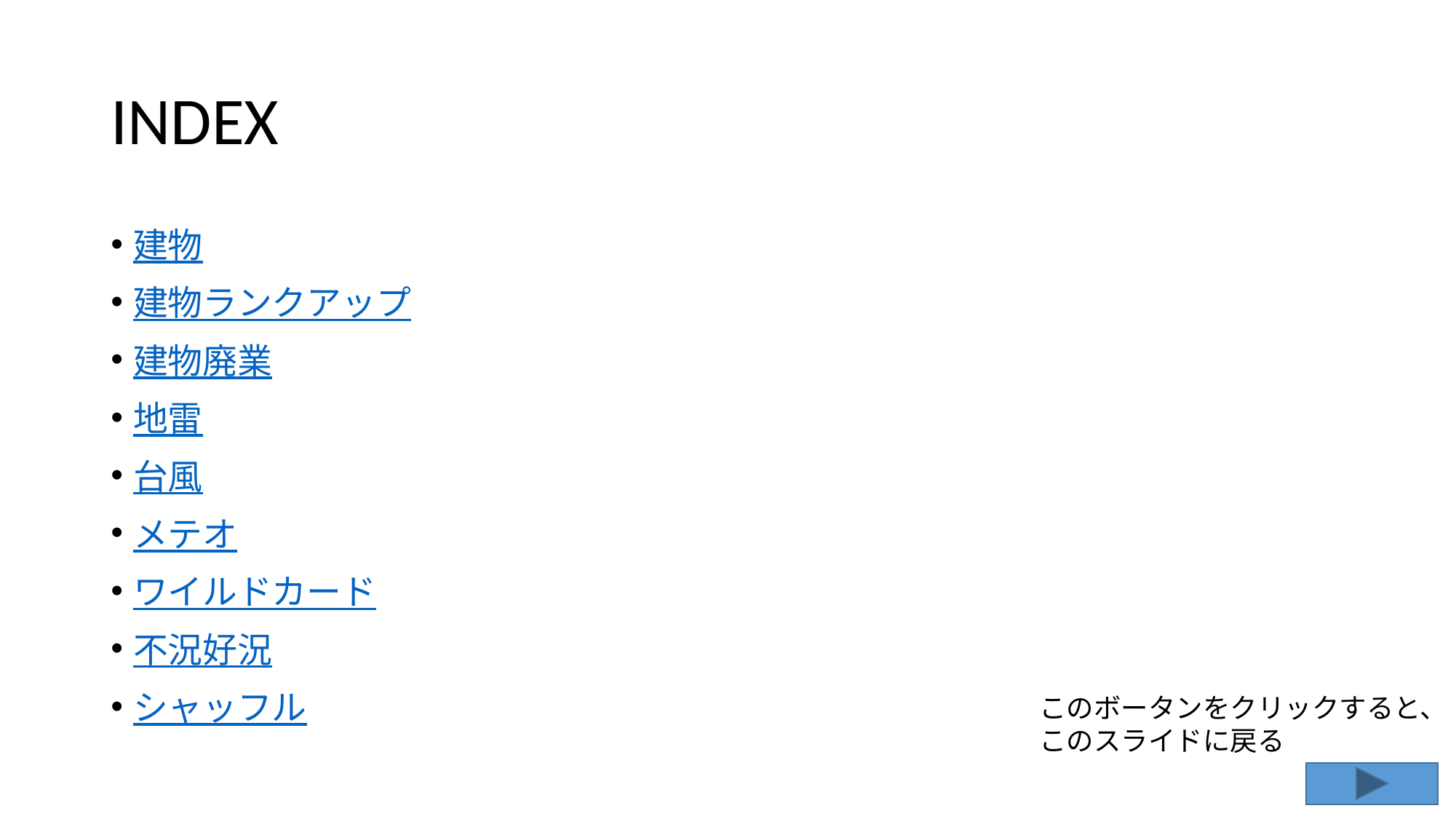

# INDEX
建物
建物ランクアップ
建物廃業
地雷
台風
メテオ
ワイルドカード
不況好況
シャッフル

このボータンをクリックすると、このスライドに戻る